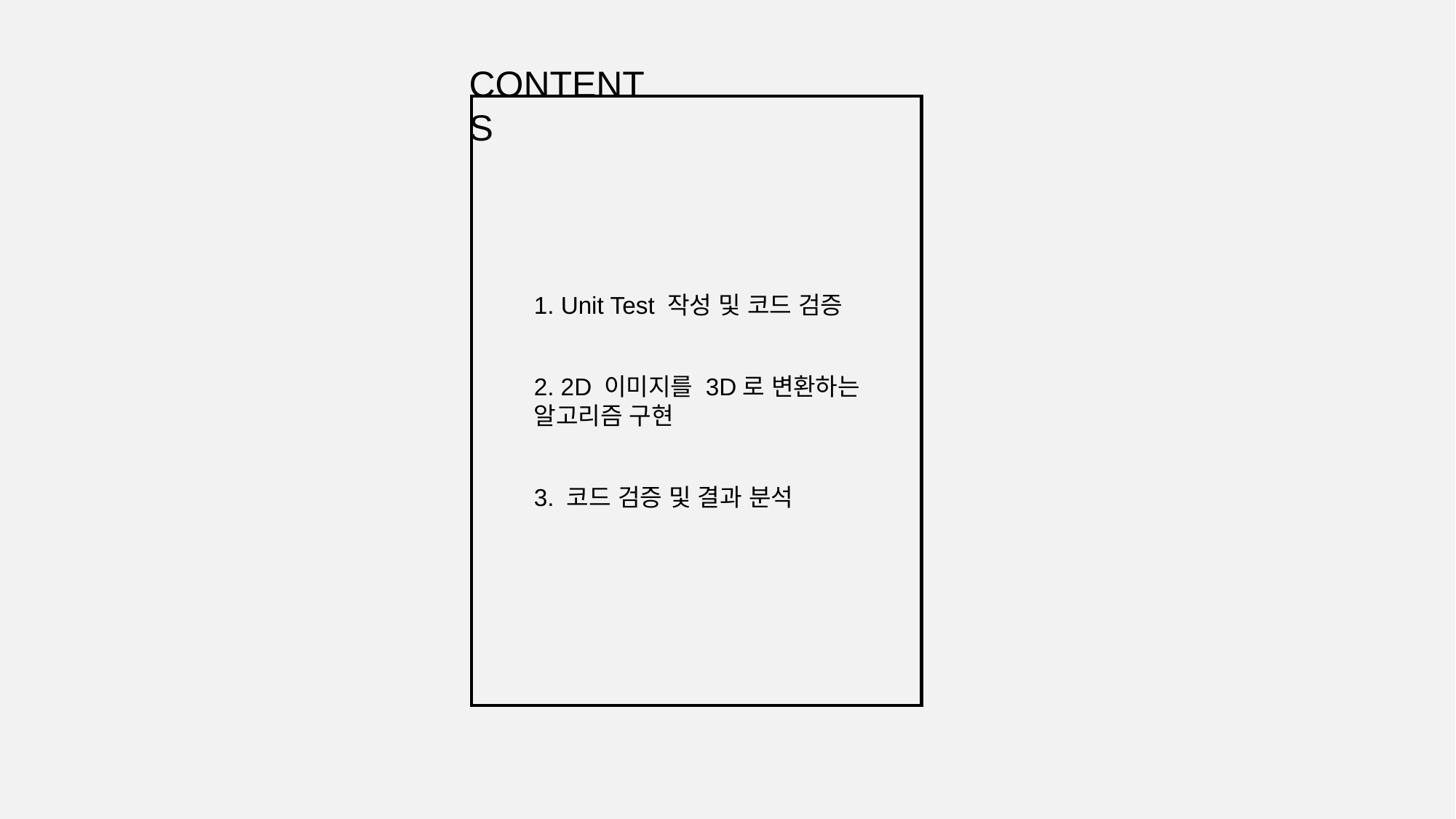

CONTENTS

1. Unit Test 작성 및 코드 검증
2. 2D 이미지를 3D로 변환하는 알고리즘 구현
3. 코드 검증 및 결과 분석